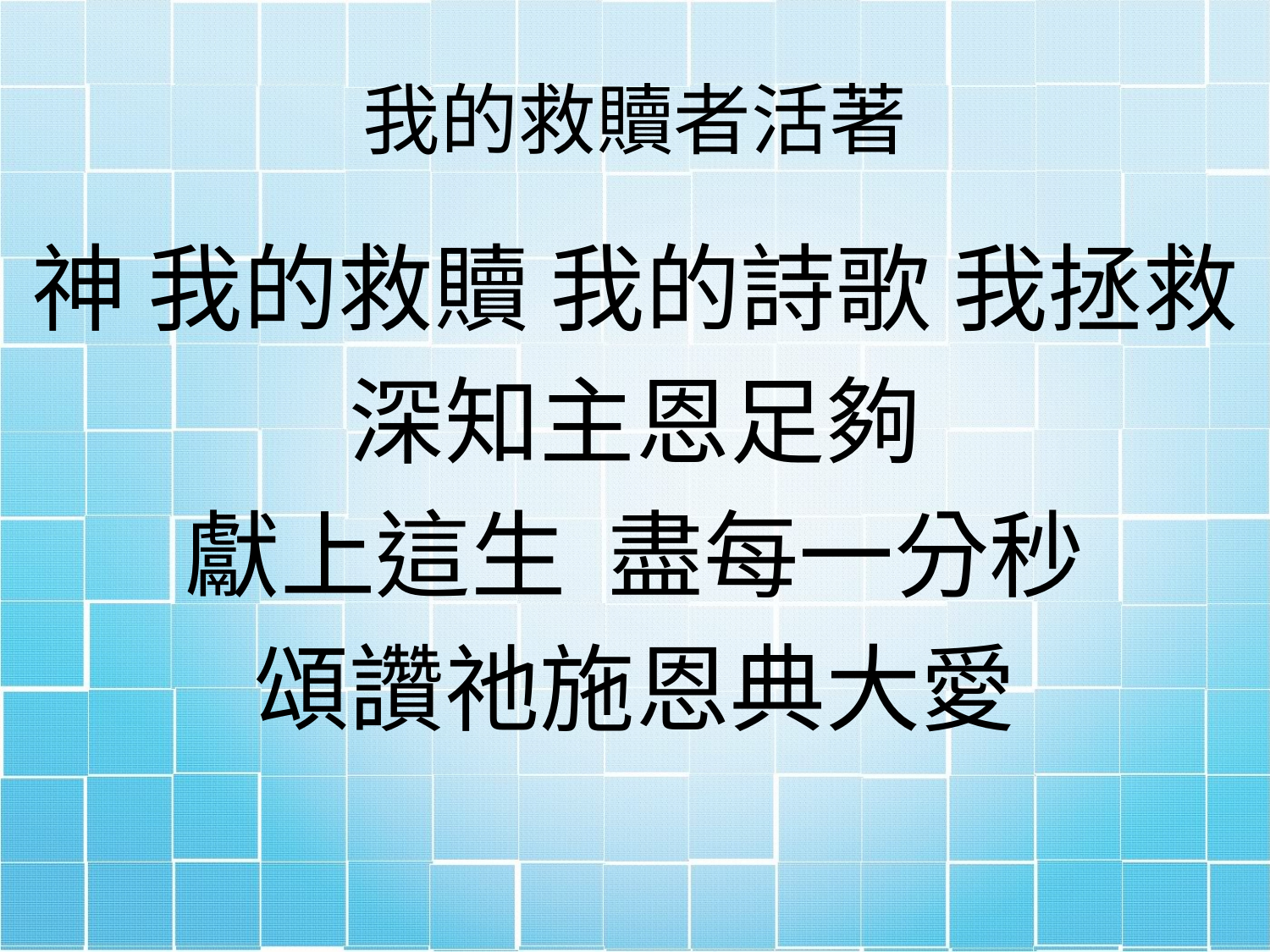

# 我的救贖者活著
神 我的救贖 我的詩歌 我拯救
深知主恩足夠
獻上這生  盡每一分秒
頌讚祂施恩典大愛